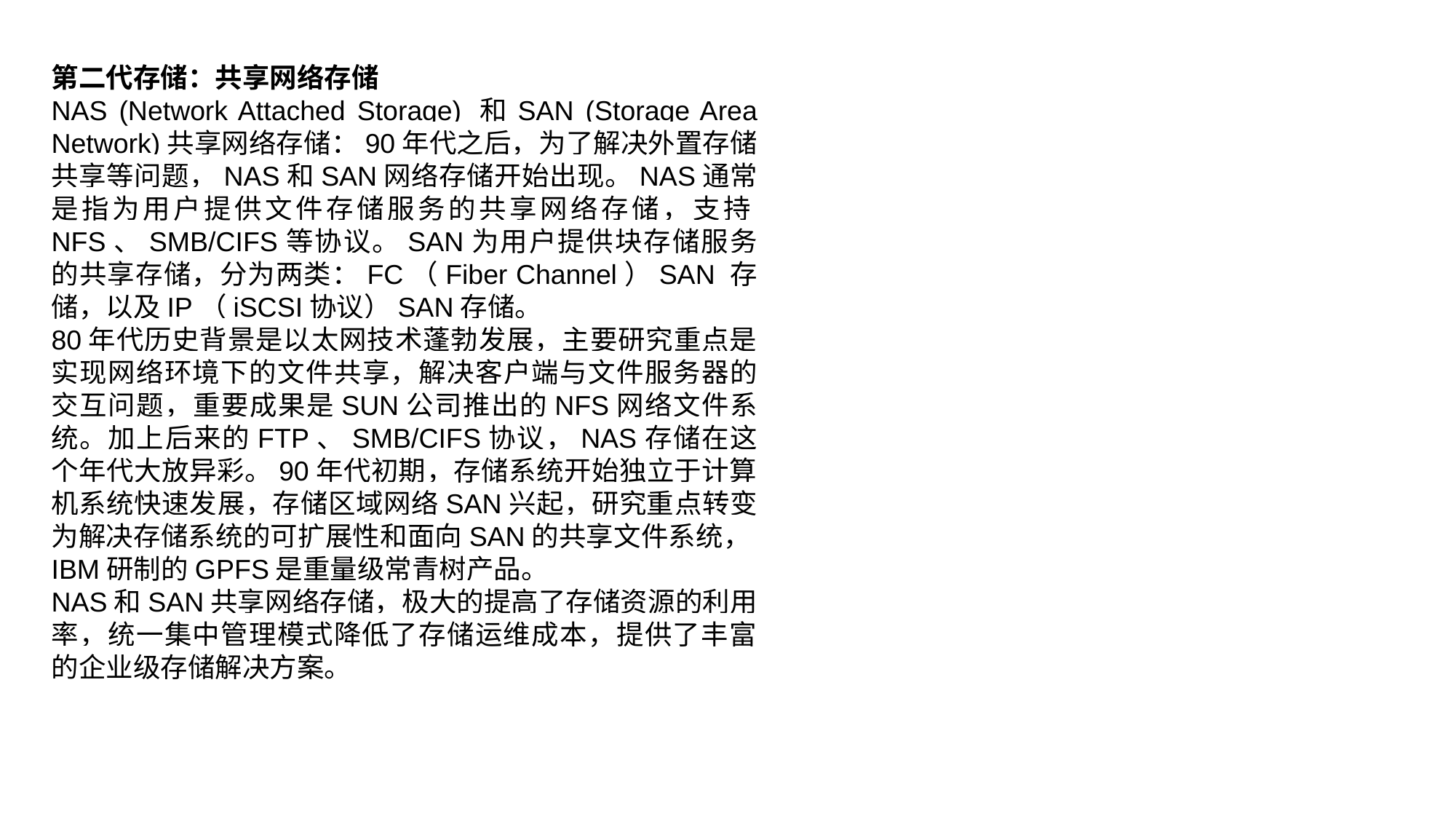

#
第二代存储：共享网络存储
NAS (Network Attached Storage) 和SAN (Storage Area Network)共享⽹络存储：90年代之后，为了解决外置存储共享等问题，NAS和SAN⽹络存储开始出现。NAS通常是指为用户提供⽂件存储服务的共享⽹络存储，⽀持NFS、SMB/CIFS等协议。SAN为用户提供块存储服务的共享存储，分为两类：FC（Fiber Channel）SAN 存储，以及IP（iSCSI协议）SAN存储。
80年代历史背景是以太网技术蓬勃发展，主要研究重点是实现网络环境下的文件共享，解决客户端与文件服务器的交互问题，重要成果是SUN公司推出的NFS网络文件系统。加上后来的FTP、SMB/CIFS协议，NAS存储在这个年代大放异彩。90年代初期，存储系统开始独立于计算机系统快速发展，存储区域网络SAN兴起，研究重点转变为解决存储系统的可扩展性和面向SAN的共享文件系统，IBM研制的GPFS是重量级常青树产品。
NAS和SAN共享⽹络存储，极⼤的提⾼了存储资源的利⽤率，统⼀集中管理模式降低了存储运维成本，提供了丰富的企业级存储解决方案。